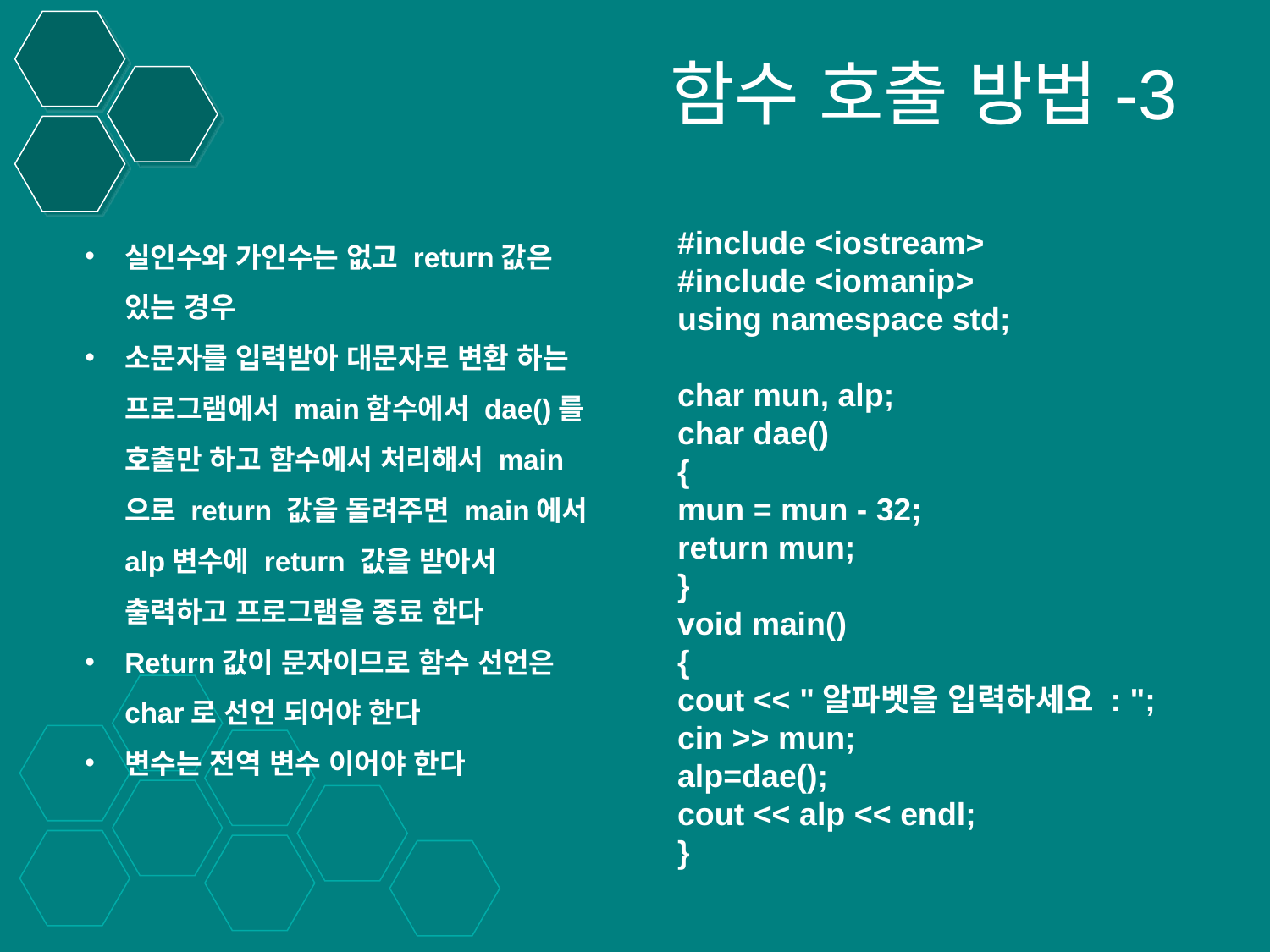

# 함수 호출 방법-3
실인수와 가인수는 없고 return값은 있는 경우
소문자를 입력받아 대문자로 변환 하는 프로그램에서 main함수에서 dae()를 호출만 하고 함수에서 처리해서 main으로 return 값을 돌려주면 main에서 alp변수에 return 값을 받아서 출력하고 프로그램을 종료 한다
Return값이 문자이므로 함수 선언은 char로 선언 되어야 한다
변수는 전역 변수 이어야 한다
#include <iostream>
#include <iomanip>
using namespace std;

char mun, alp;
char dae()
{
mun = mun - 32;
return mun;
}
void main()
{
cout << "알파벳을 입력하세요 : ";
cin >> mun;
alp=dae();
cout << alp << endl;
}